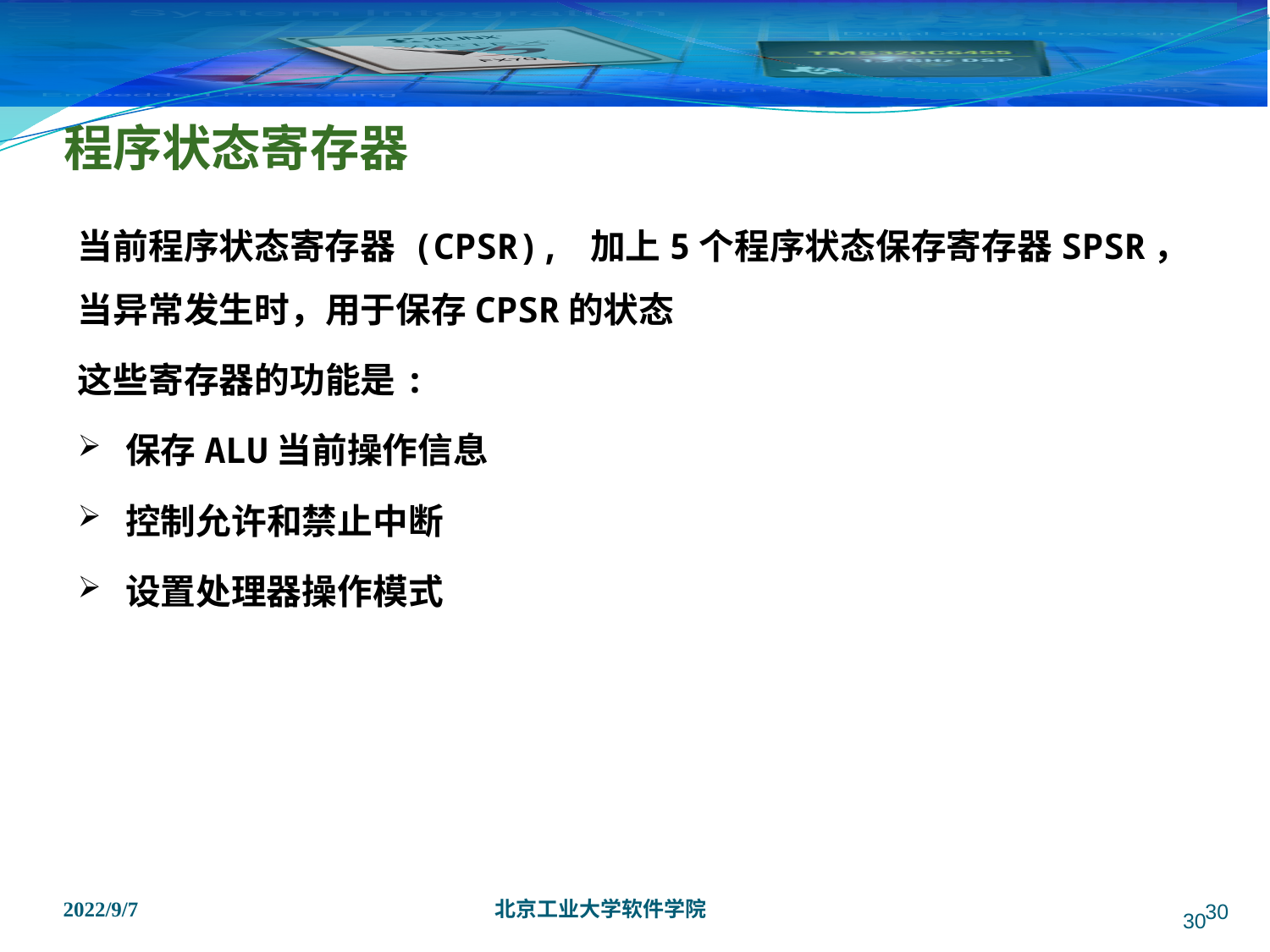

# 程序状态寄存器
当前程序状态寄存器 (CPSR), 加上5个程序状态保存寄存器SPSR，当异常发生时，用于保存CPSR的状态
这些寄存器的功能是:
保存ALU当前操作信息
控制允许和禁止中断
设置处理器操作模式

30